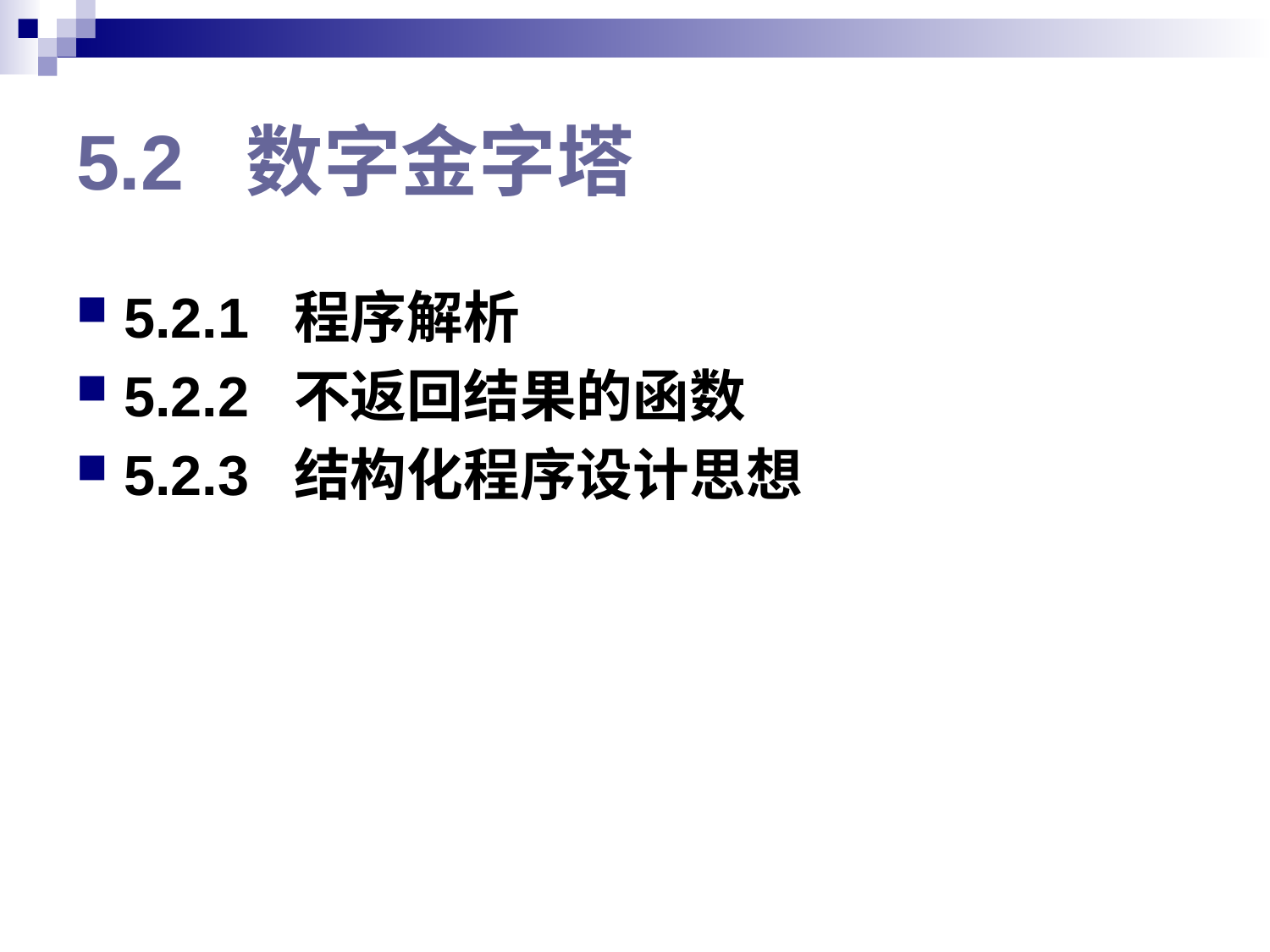

# 5.2  数字金字塔
5.2.1  程序解析
5.2.2  不返回结果的函数
5.2.3  结构化程序设计思想